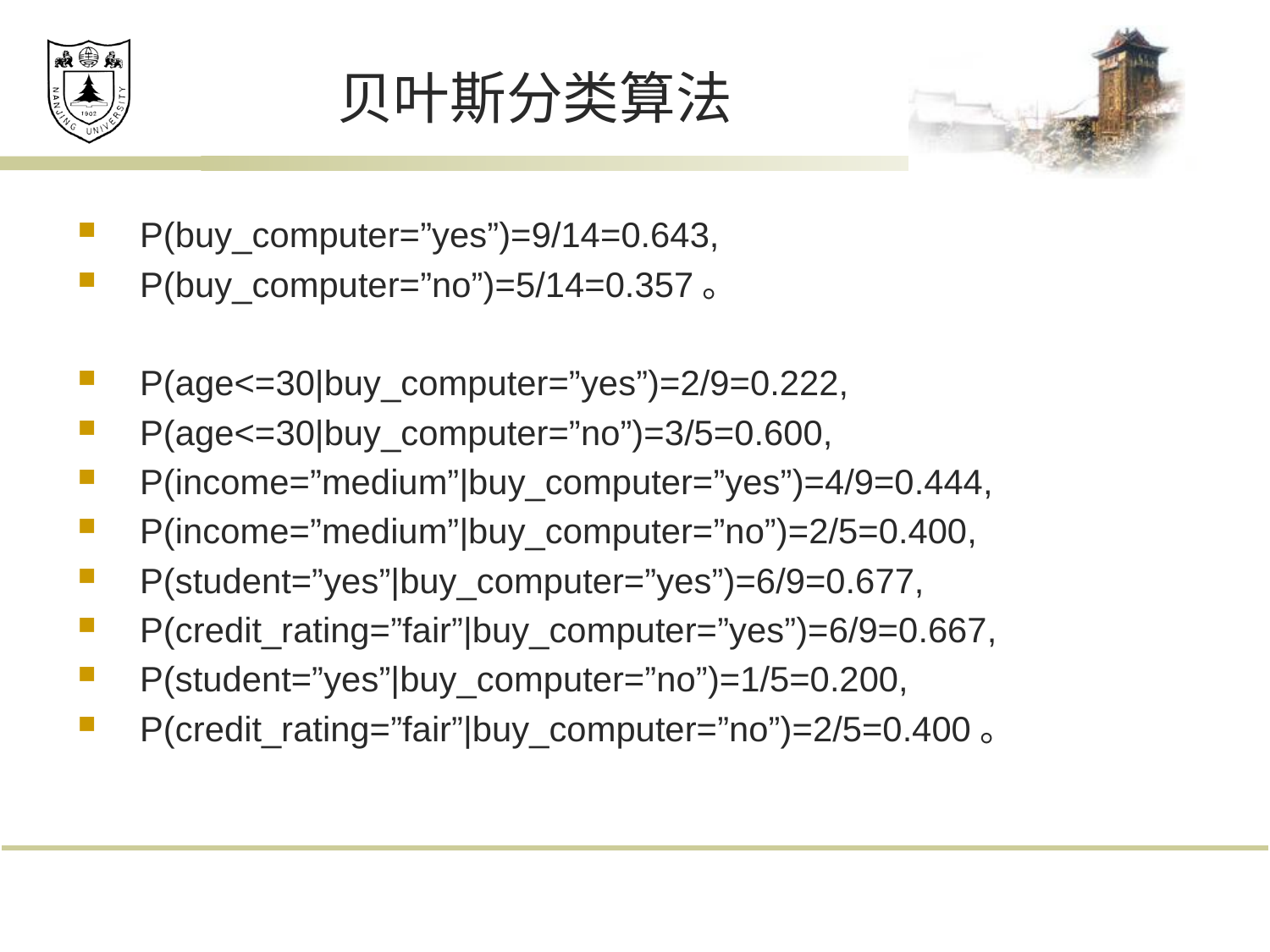

# 贝叶斯分类算法
P(buy_computer=”yes”)=9/14=0.643,
P(buy_computer=”no”)=5/14=0.357。

P(age<=30|buy_computer=”yes”)=2/9=0.222,
P(age<=30|buy_computer=”no”)=3/5=0.600,
P(income=”medium”|buy_computer=”yes”)=4/9=0.444,
P(income=”medium”|buy_computer=”no”)=2/5=0.400,
P(student=”yes”|buy_computer=”yes”)=6/9=0.677,
P(credit_rating=”fair”|buy_computer=”yes”)=6/9=0.667,
P(student=”yes”|buy_computer=”no”)=1/5=0.200,
P(credit_rating=”fair”|buy_computer=”no”)=2/5=0.400。